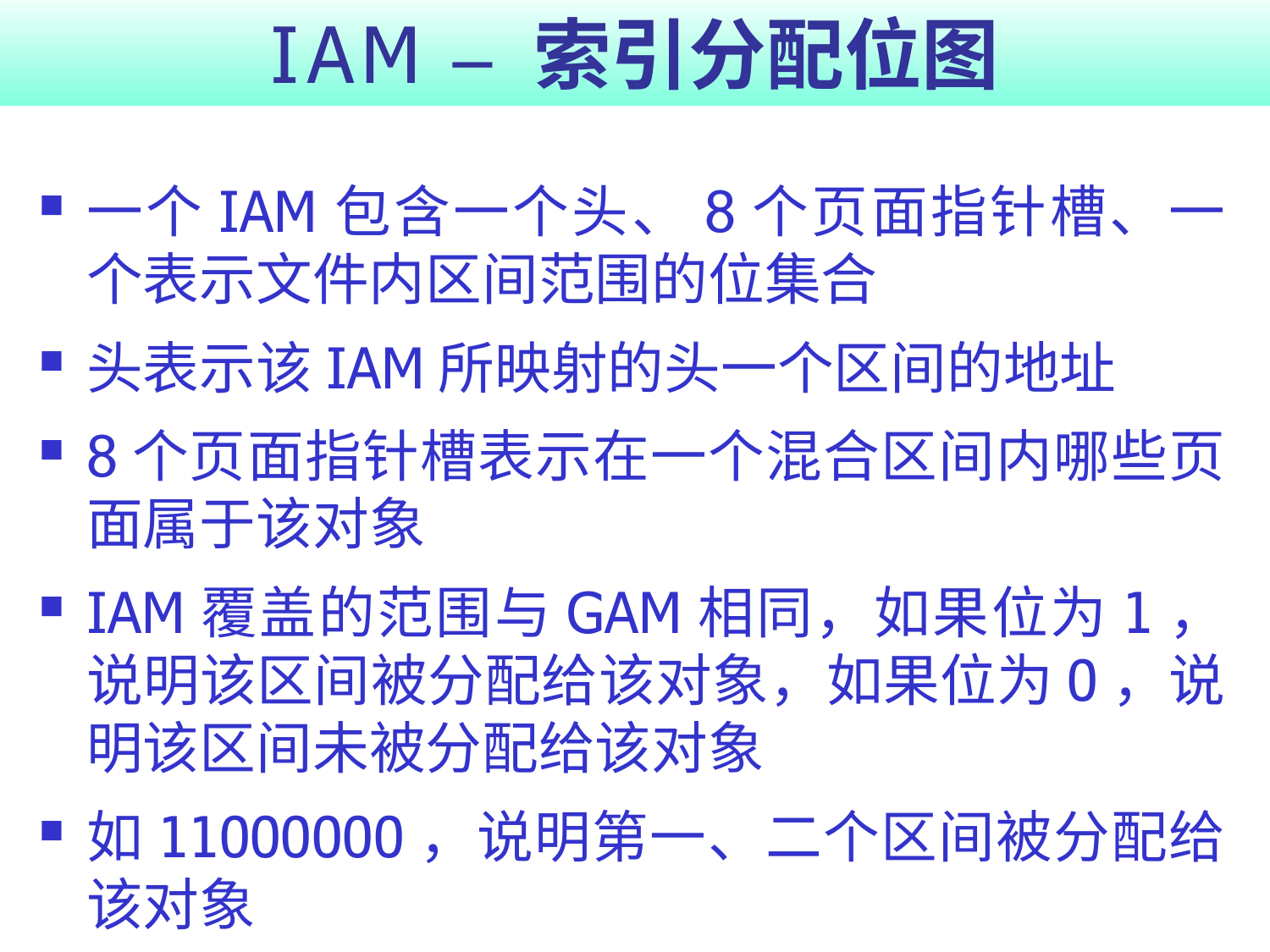

# IAM – 索引分配位图
一个IAM包含一个头、8个页面指针槽、一个表示文件内区间范围的位集合
头表示该IAM所映射的头一个区间的地址
8个页面指针槽表示在一个混合区间内哪些页面属于该对象
IAM覆盖的范围与GAM相同，如果位为1，说明该区间被分配给该对象，如果位为0，说明该区间未被分配给该对象
如11000000，说明第一、二个区间被分配给该对象